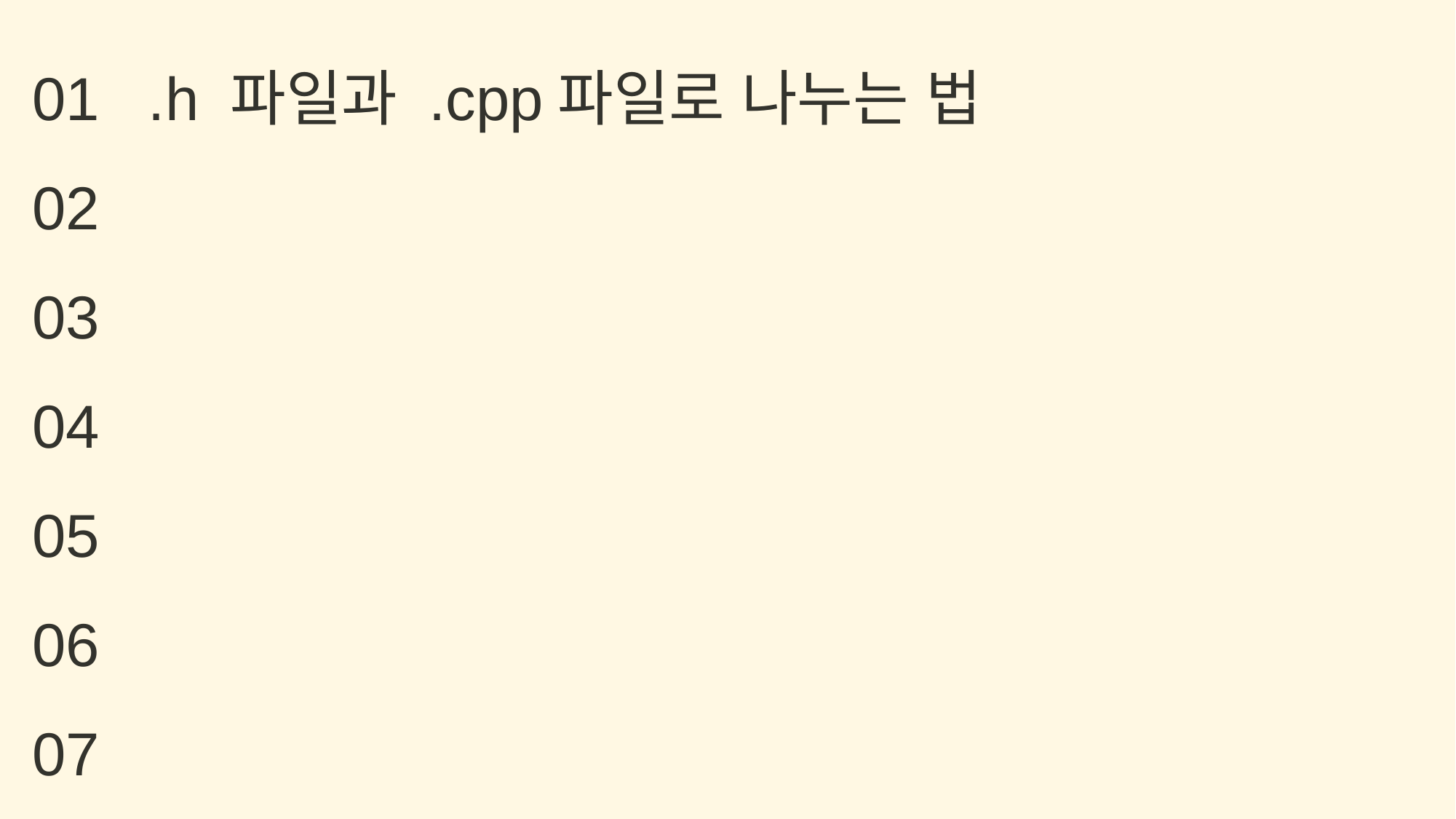

.h 파일과 .cpp파일로 나누는 법
01
02
03
04
05
06
07